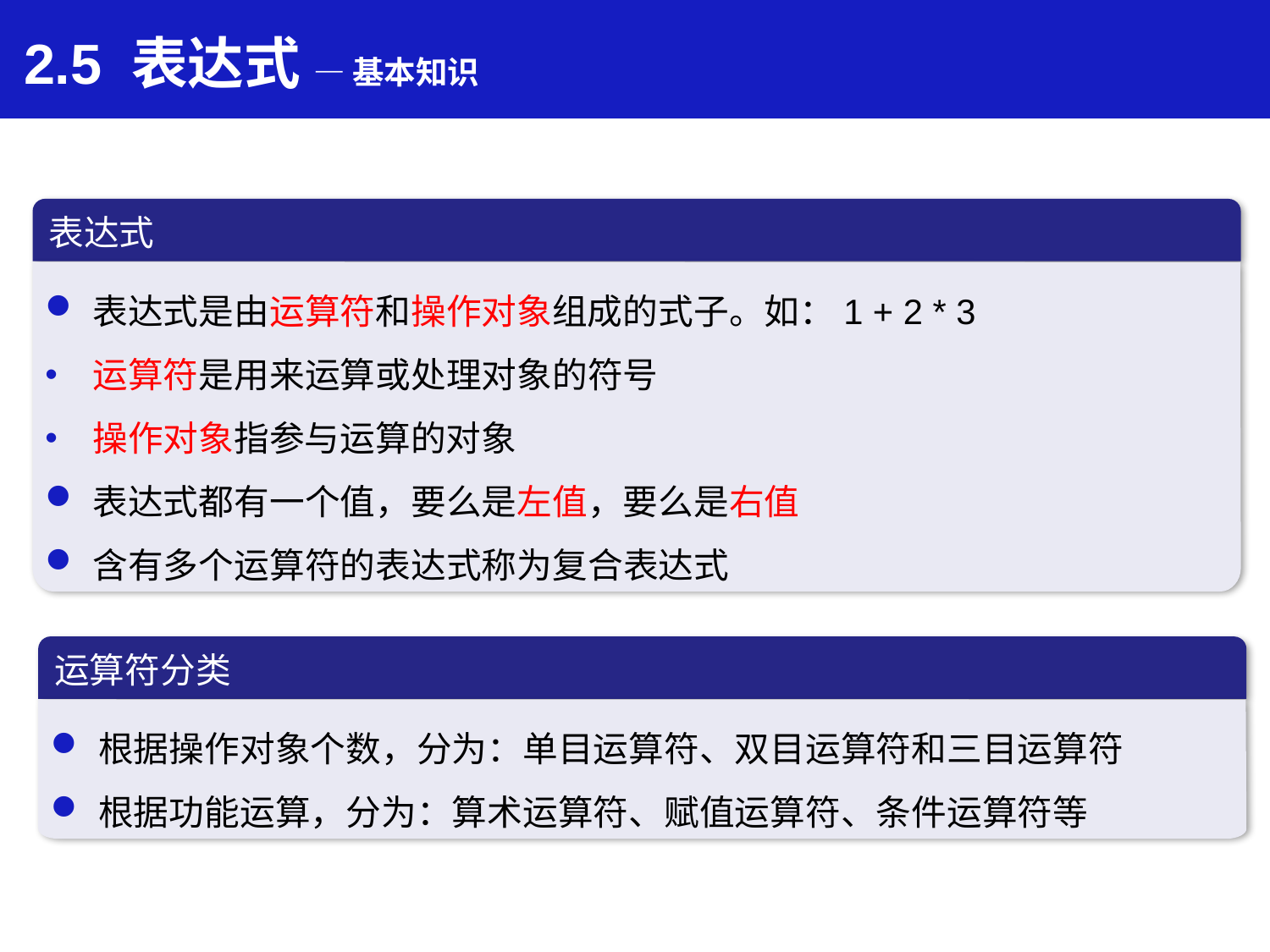

2.5 表达式 — 基本知识
表达式
表达式是由运算符和操作对象组成的式子。如：1 + 2 * 3
运算符是用来运算或处理对象的符号
操作对象指参与运算的对象
表达式都有一个值，要么是左值，要么是右值
含有多个运算符的表达式称为复合表达式
运算符分类
根据操作对象个数，分为：单目运算符、双目运算符和三目运算符
根据功能运算，分为：算术运算符、赋值运算符、条件运算符等
31